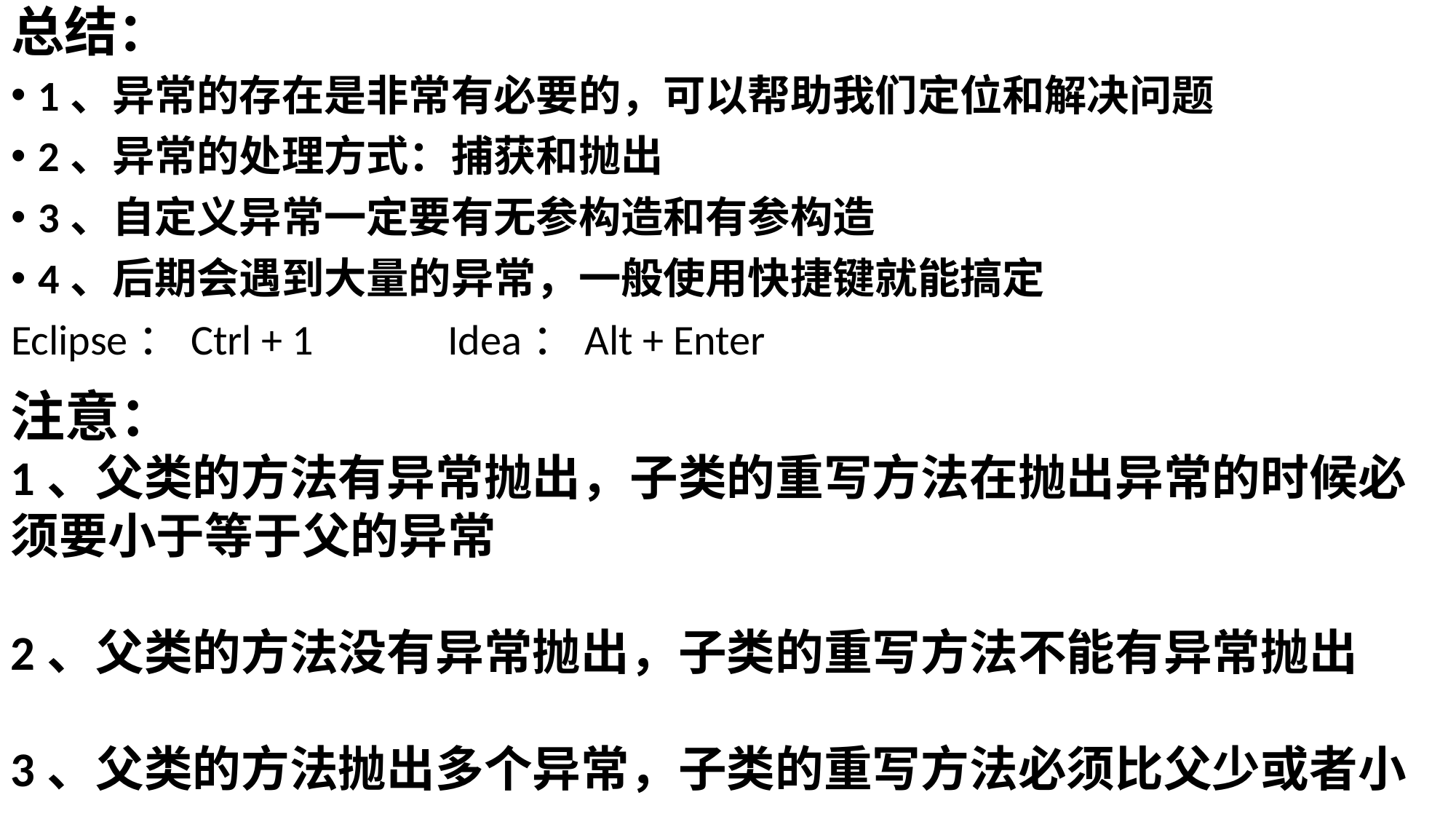

# 总结：
1、异常的存在是非常有必要的，可以帮助我们定位和解决问题
2、异常的处理方式：捕获和抛出
3、自定义异常一定要有无参构造和有参构造
4、后期会遇到大量的异常，一般使用快捷键就能搞定
Eclipse：Ctrl + 1		Idea：Alt + Enter
注意：
1、父类的方法有异常抛出，子类的重写方法在抛出异常的时候必须要小于等于父的异常

2、父类的方法没有异常抛出，子类的重写方法不能有异常抛出

3、父类的方法抛出多个异常，子类的重写方法必须比父少或者小